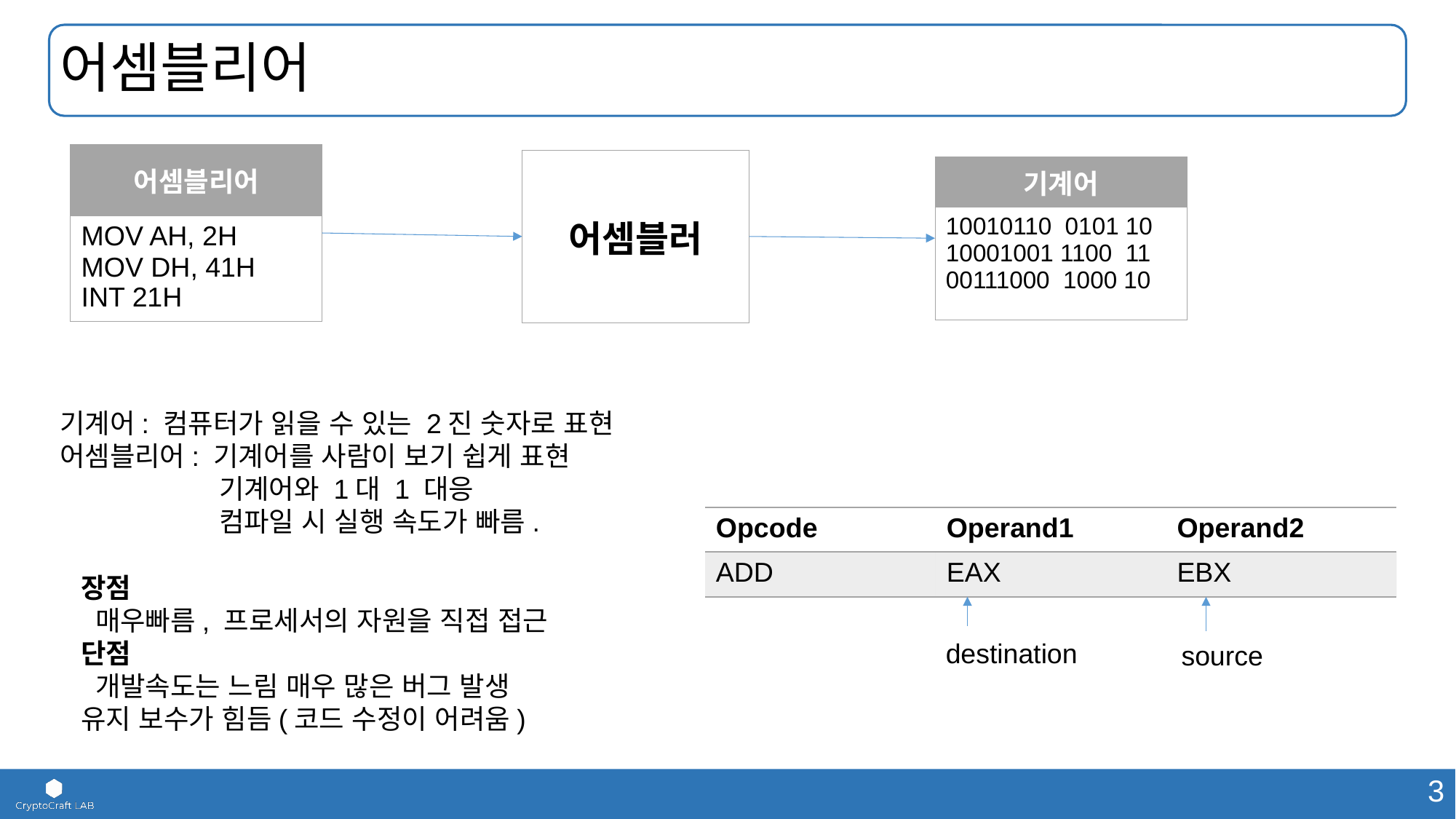

# 어셈블리어

| 어셈블리어 |
| --- |
| MOV AH, 2H MOV DH, 41H INT 21H |
| 어셈블러 |
| --- |
| 기계어 |
| --- |
| 10010110 0101 10 10001001 1100 11 00111000 1000 10 |
기계어: 컴퓨터가 읽을 수 있는 2진 숫자로 표현
어셈블리어: 기계어를 사람이 보기 쉽게 표현
                    기계어와 1대 1 대응
                    컴파일 시 실행 속도가 빠름.
| Opcode | Operand1 | Operand2 |
| --- | --- | --- |
| ADD | EAX | EBX |
장점
 매우빠름, 프로세서의 자원을 직접 접근
단점
 개발속도는 느림 매우 많은 버그 발생
유지 보수가 힘듬(코드 수정이 어려움)
destination
source